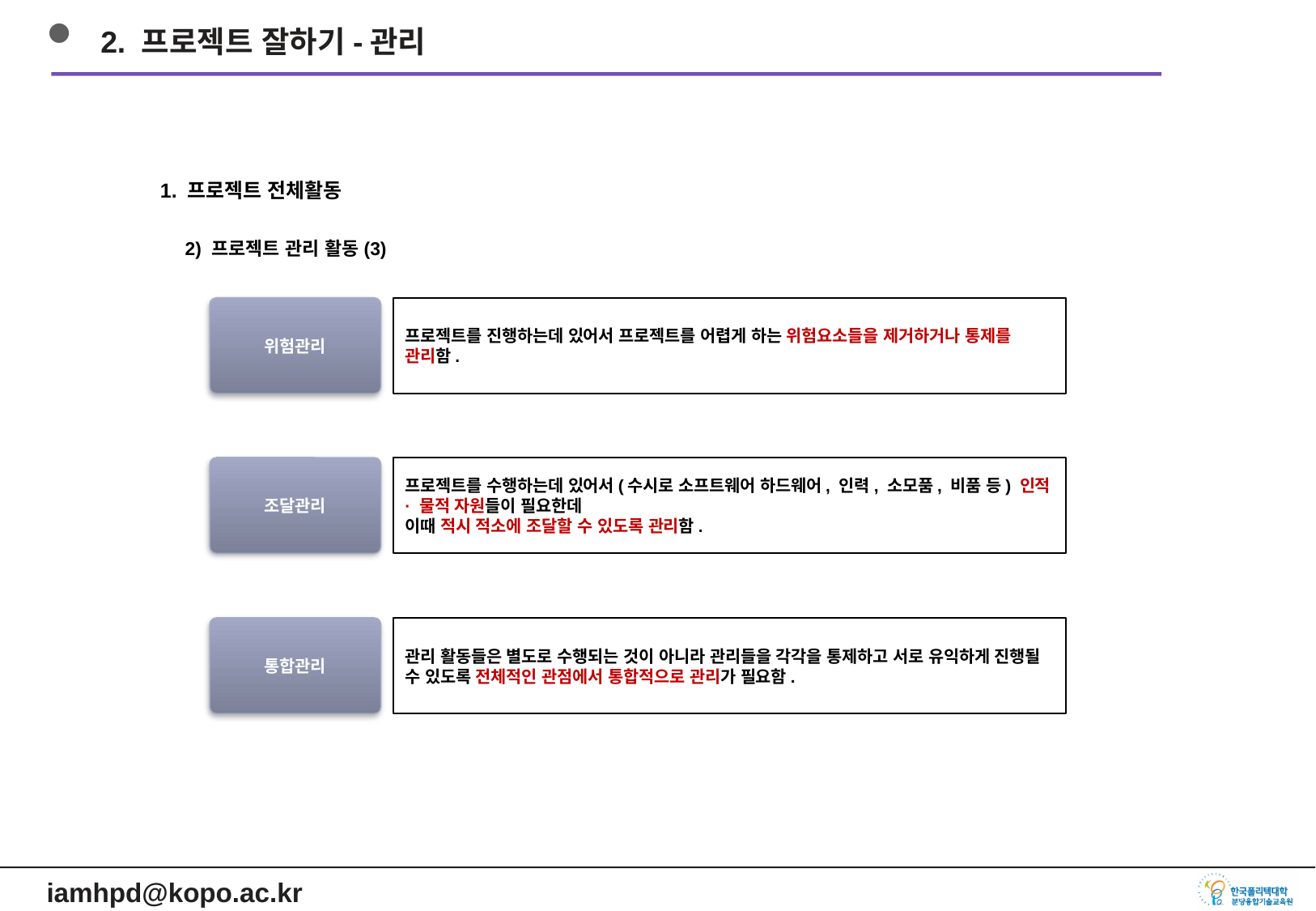

2. 프로젝트 잘하기-관리
1. 프로젝트 전체활동
2) 프로젝트 관리 활동(3)
위험관리
프로젝트를 진행하는데 있어서 프로젝트를 어렵게 하는 위험요소들을 제거하거나 통제를 관리함.
조달관리
프로젝트를 수행하는데 있어서(수시로 소프트웨어 하드웨어, 인력, 소모품, 비품 등) 인적 · 물적 자원들이 필요한데
이때 적시 적소에 조달할 수 있도록 관리함.
통합관리
관리 활동들은 별도로 수행되는 것이 아니라 관리들을 각각을 통제하고 서로 유익하게 진행될 수 있도록 전체적인 관점에서 통합적으로 관리가 필요함.